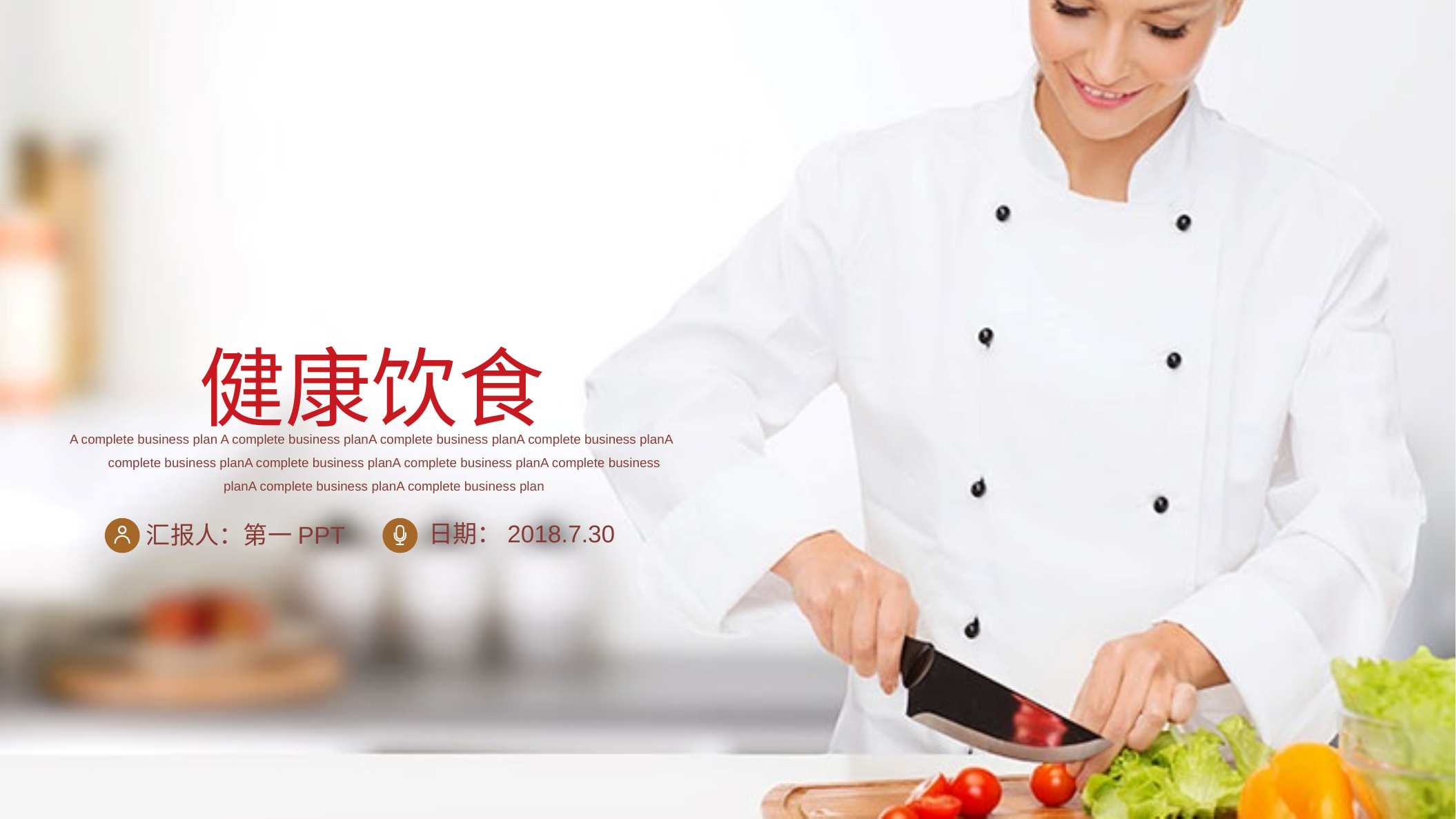

健康饮食
A complete business plan A complete business planA complete business planA complete business planA complete business planA complete business planA complete business planA complete business planA complete business planA complete business plan
日期：2018.7.30
汇报人：第一PPT